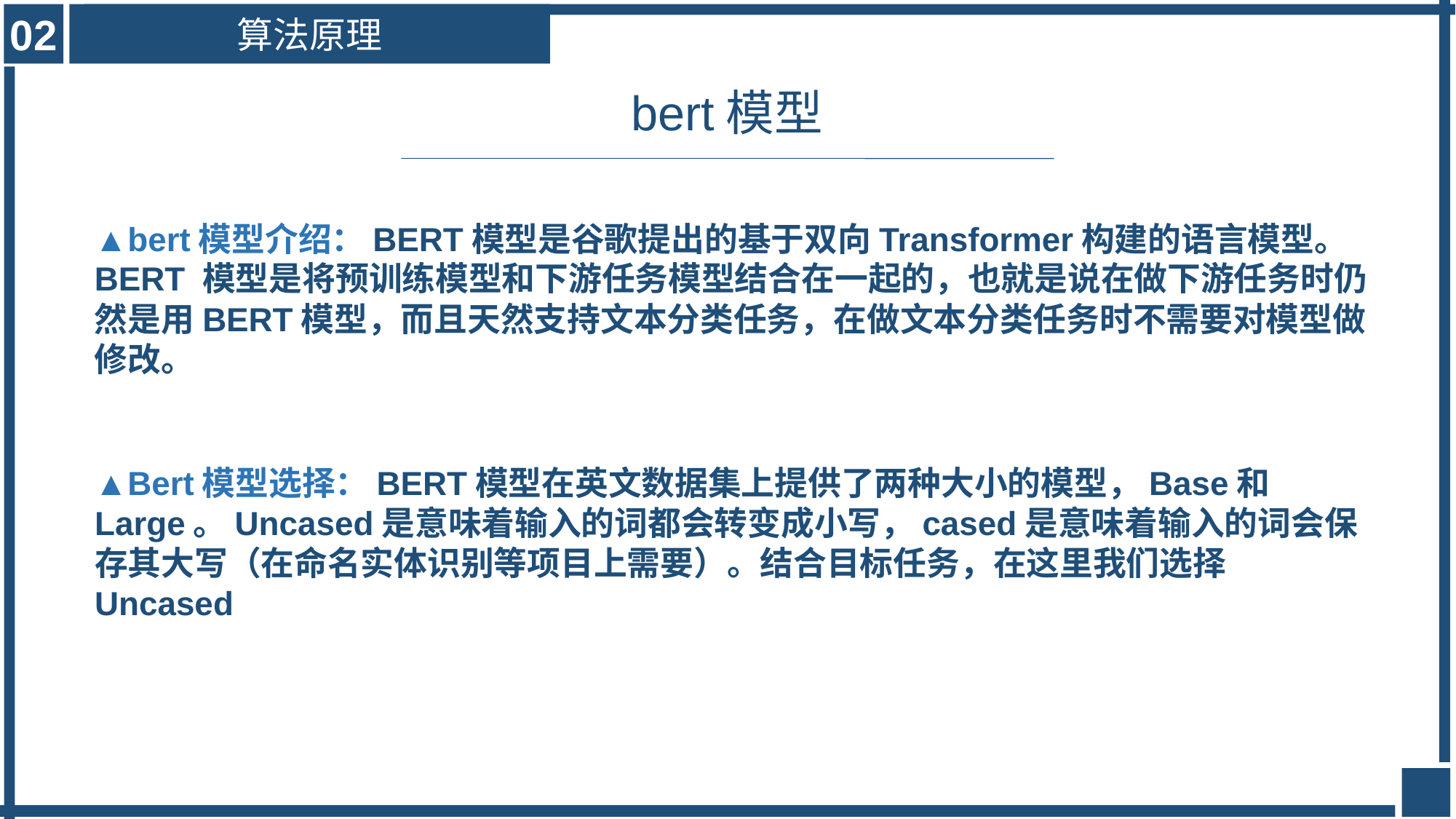

02
算法原理

bert模型

▲bert模型介绍：BERT模型是谷歌提出的基于双向Transformer构建的语言模型。BERT 模型是将预训练模型和下游任务模型结合在一起的，也就是说在做下游任务时仍然是用BERT模型，而且天然支持文本分类任务，在做文本分类任务时不需要对模型做修改。

▲Bert模型选择：BERT模型在英文数据集上提供了两种大小的模型，Base和Large。Uncased是意味着输入的词都会转变成小写，cased是意味着输入的词会保存其大写（在命名实体识别等项目上需要）。结合目标任务，在这里我们选择Uncased

6